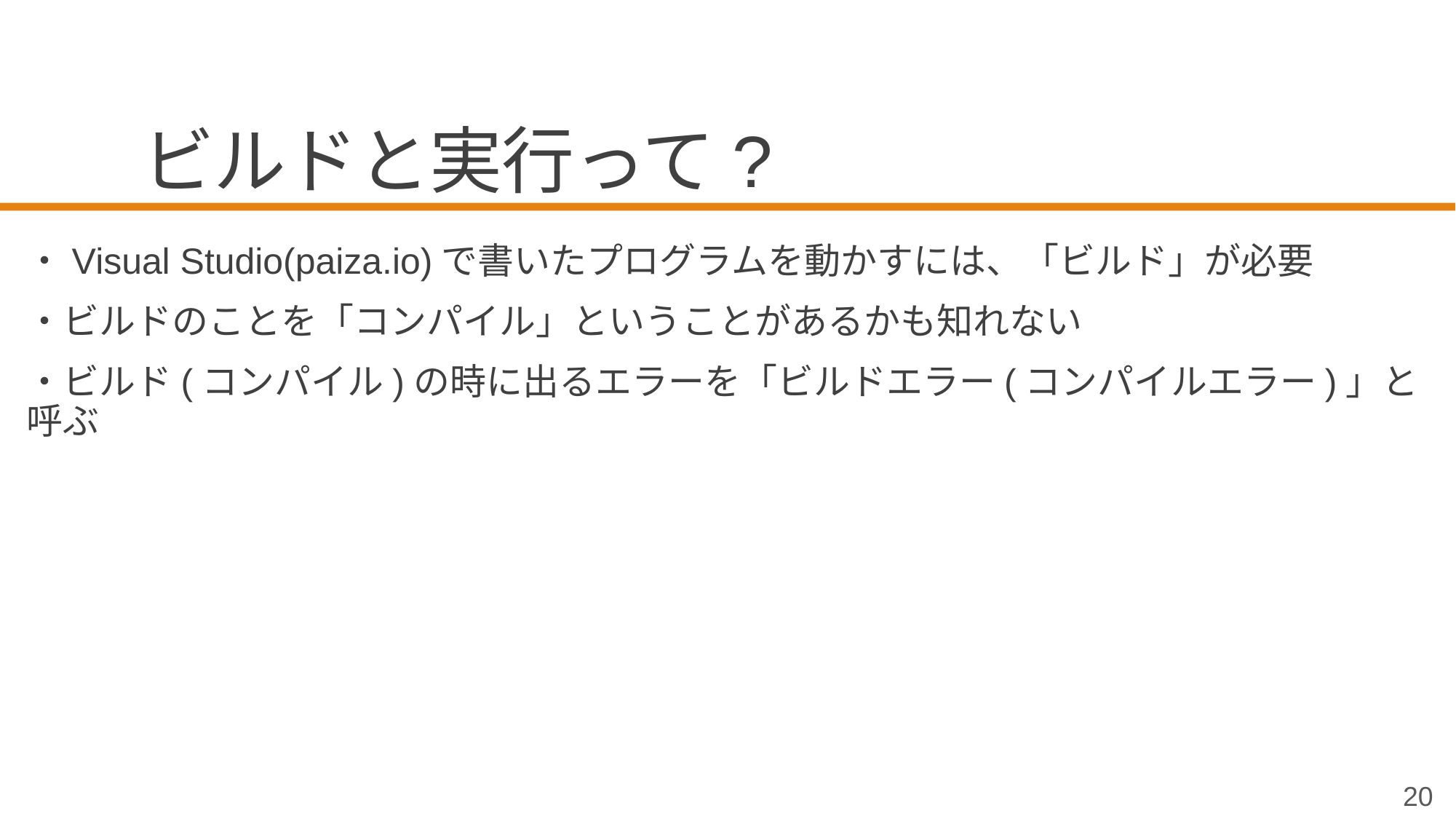

# ビルドと実行って?
・Visual Studio(paiza.io)で書いたプログラムを動かすには、「ビルド」が必要
・ビルドのことを「コンパイル」ということがあるかも知れない
・ビルド(コンパイル)の時に出るエラーを「ビルドエラー(コンパイルエラー)」と呼ぶ

20